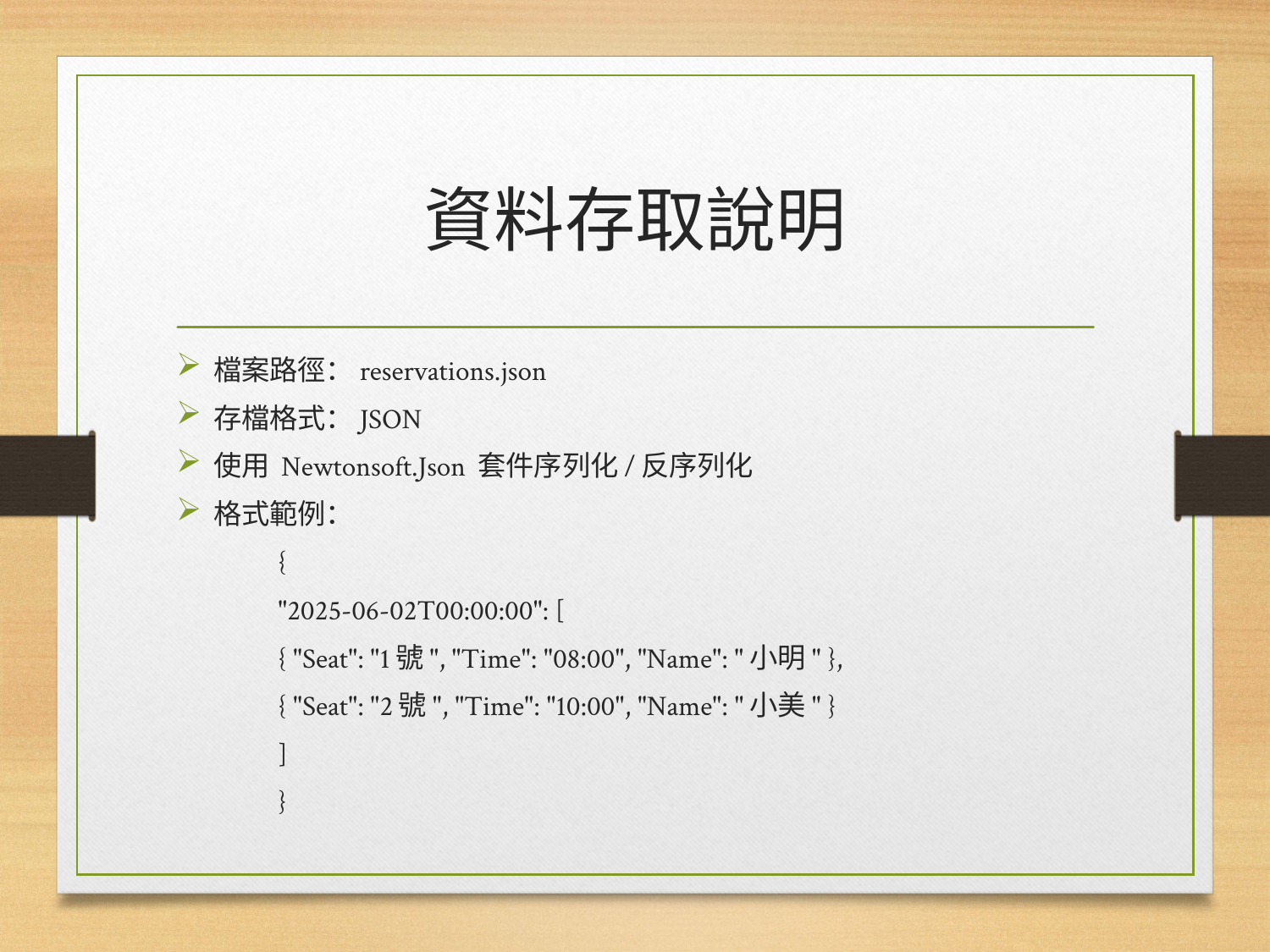

# 資料存取說明
檔案路徑：reservations.json
存檔格式：JSON
使用 Newtonsoft.Json 套件序列化/反序列化
格式範例：
	{
  	"2025-06-02T00:00:00": [
    	{ "Seat": "1號", "Time": "08:00", "Name": "小明" },
    	{ "Seat": "2號", "Time": "10:00", "Name": "小美" }
  	]
	}